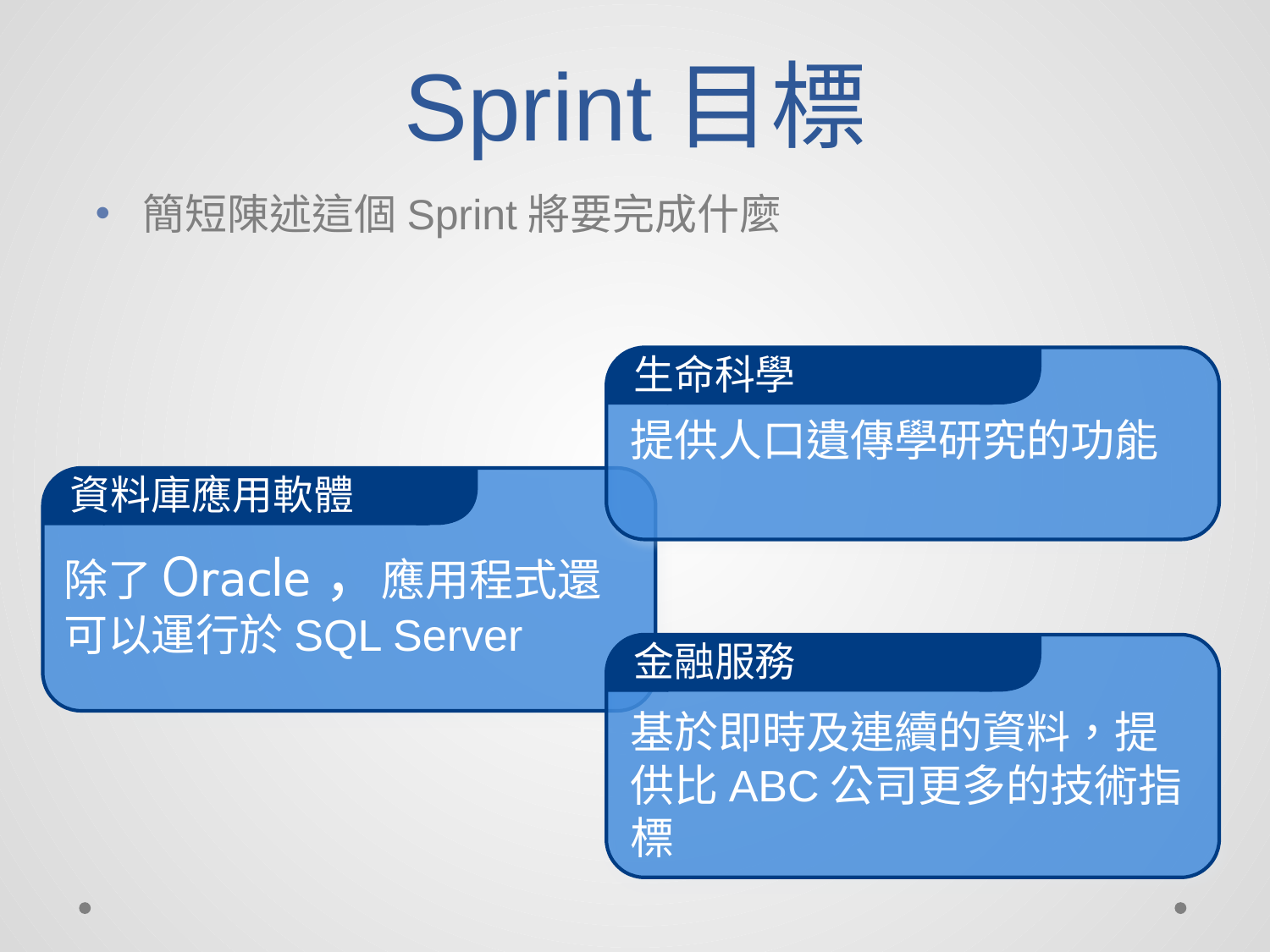

# Sprint目標
簡短陳述這個Sprint將要完成什麼
生命科學

提供人口遺傳學研究的功能
資料庫應用軟體

除了Oracle，應用程式還可以運行於SQL Server
金融服務

基於即時及連續的資料，提供比ABC公司更多的技術指標